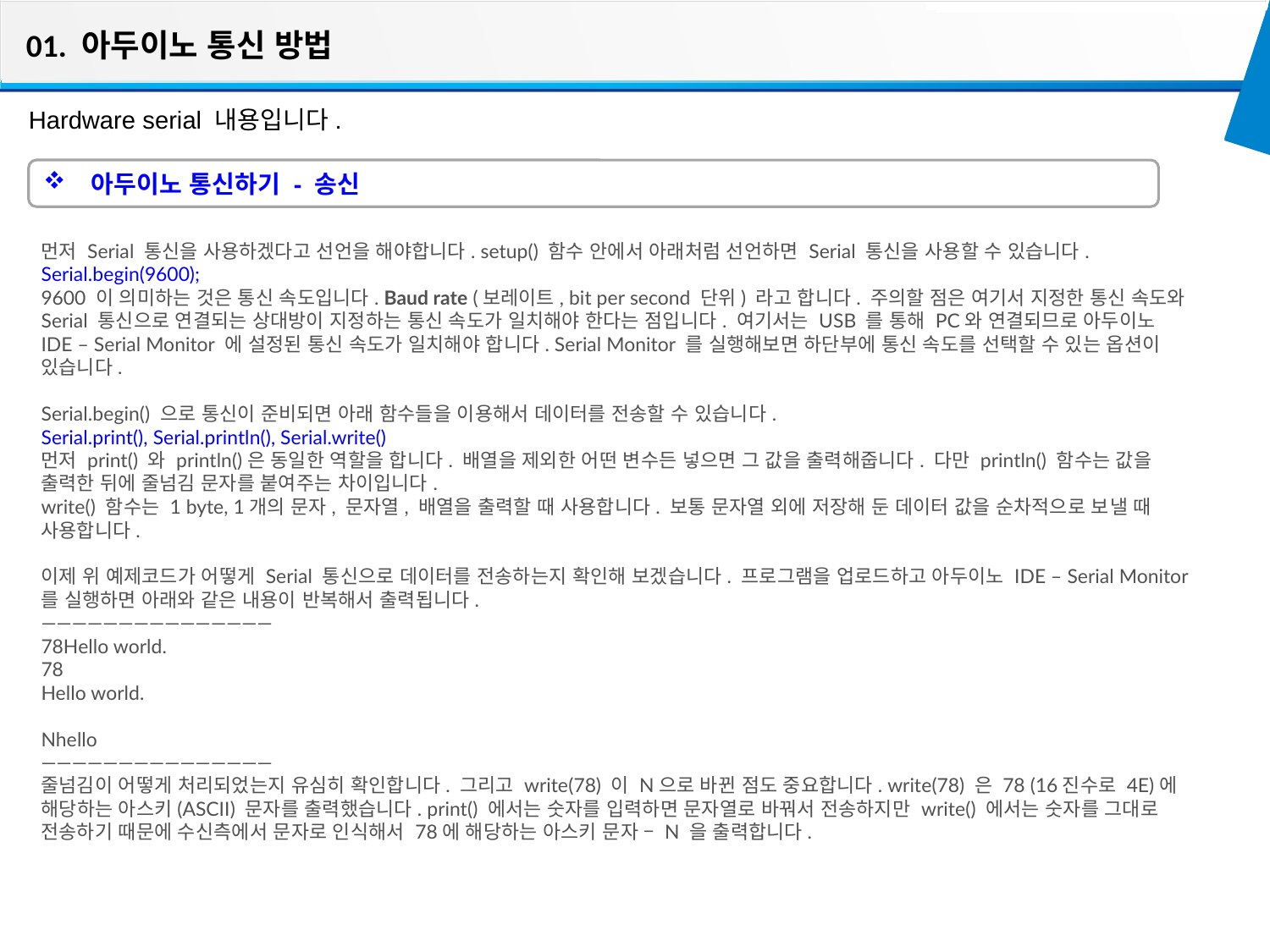

01. 아두이노 통신 방법

Hardware serial 내용입니다.
아두이노 통신하기 - 송신
먼저 Serial 통신을 사용하겠다고 선언을 해야합니다. setup() 함수 안에서 아래처럼 선언하면 Serial 통신을 사용할 수 있습니다.
Serial.begin(9600);
9600 이 의미하는 것은 통신 속도입니다. Baud rate (보레이트, bit per second 단위) 라고 합니다. 주의할 점은 여기서 지정한 통신 속도와 Serial 통신으로 연결되는 상대방이 지정하는 통신 속도가 일치해야 한다는 점입니다. 여기서는 USB 를 통해 PC와 연결되므로 아두이노 IDE – Serial Monitor 에 설정된 통신 속도가 일치해야 합니다. Serial Monitor 를 실행해보면 하단부에 통신 속도를 선택할 수 있는 옵션이 있습니다.

Serial.begin() 으로 통신이 준비되면 아래 함수들을 이용해서 데이터를 전송할 수 있습니다.
Serial.print(), Serial.println(), Serial.write()
먼저 print() 와 println()은 동일한 역할을 합니다. 배열을 제외한 어떤 변수든 넣으면 그 값을 출력해줍니다. 다만 println() 함수는 값을 출력한 뒤에 줄넘김 문자를 붙여주는 차이입니다.
write() 함수는 1 byte, 1개의 문자, 문자열, 배열을 출력할 때 사용합니다. 보통 문자열 외에 저장해 둔 데이터 값을 순차적으로 보낼 때 사용합니다.

이제 위 예제코드가 어떻게 Serial 통신으로 데이터를 전송하는지 확인해 보겠습니다. 프로그램을 업로드하고 아두이노 IDE – Serial Monitor를 실행하면 아래와 같은 내용이 반복해서 출력됩니다.
———————————————
78Hello world.
78
Hello world.

Nhello
———————————————
줄넘김이 어떻게 처리되었는지 유심히 확인합니다. 그리고 write(78) 이 N으로 바뀐 점도 중요합니다. write(78) 은 78 (16진수로 4E)에 해당하는 아스키(ASCII) 문자를 출력했습니다. print() 에서는 숫자를 입력하면 문자열로 바꿔서 전송하지만 write() 에서는 숫자를 그대로 전송하기 때문에 수신측에서 문자로 인식해서 78에 해당하는 아스키 문자 – N 을 출력합니다.